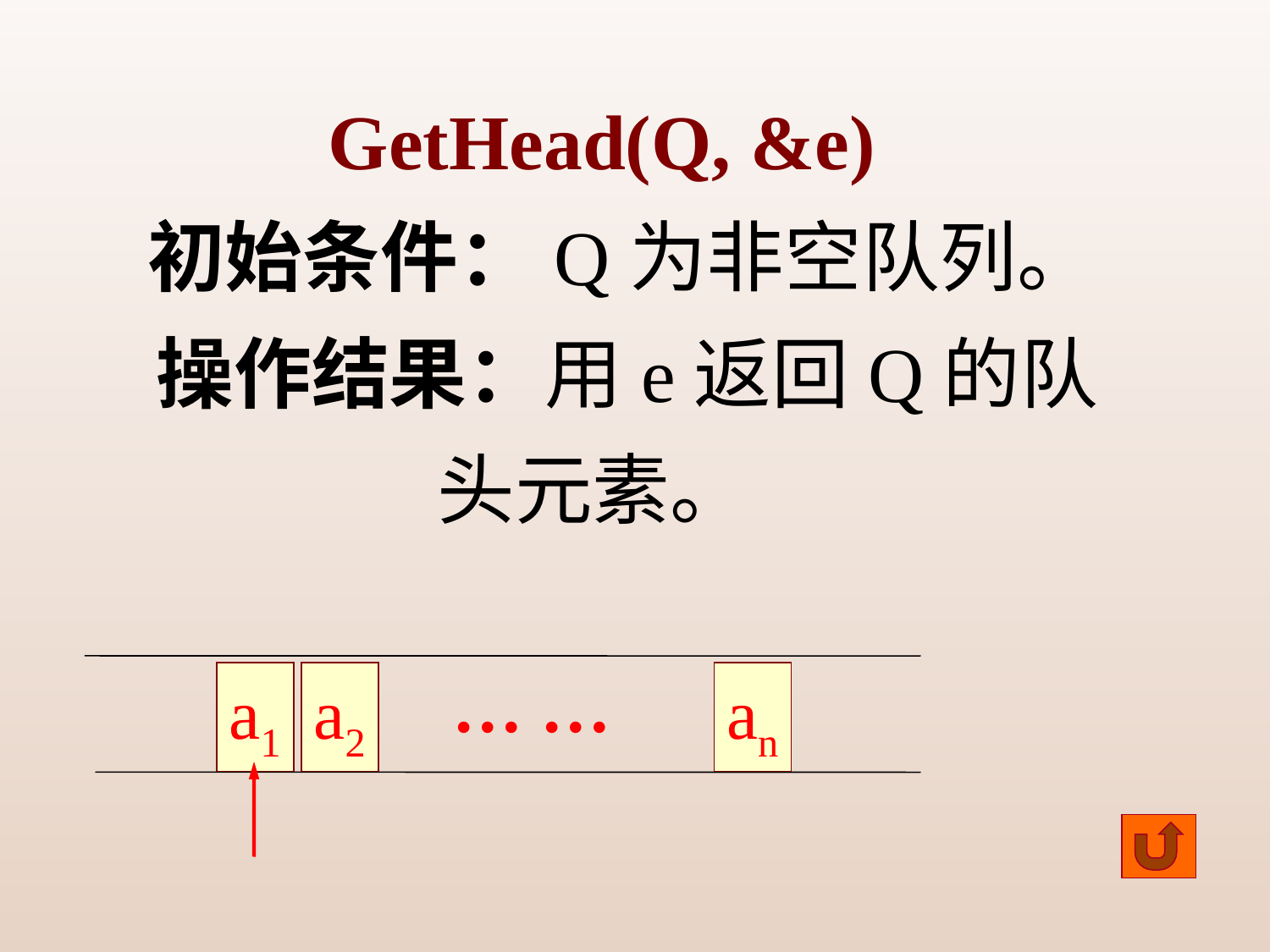

# GetHead(Q, &e) 初始条件：Q为非空队列。 操作结果：用e返回Q的队头元素。
… …

a1
a2
an